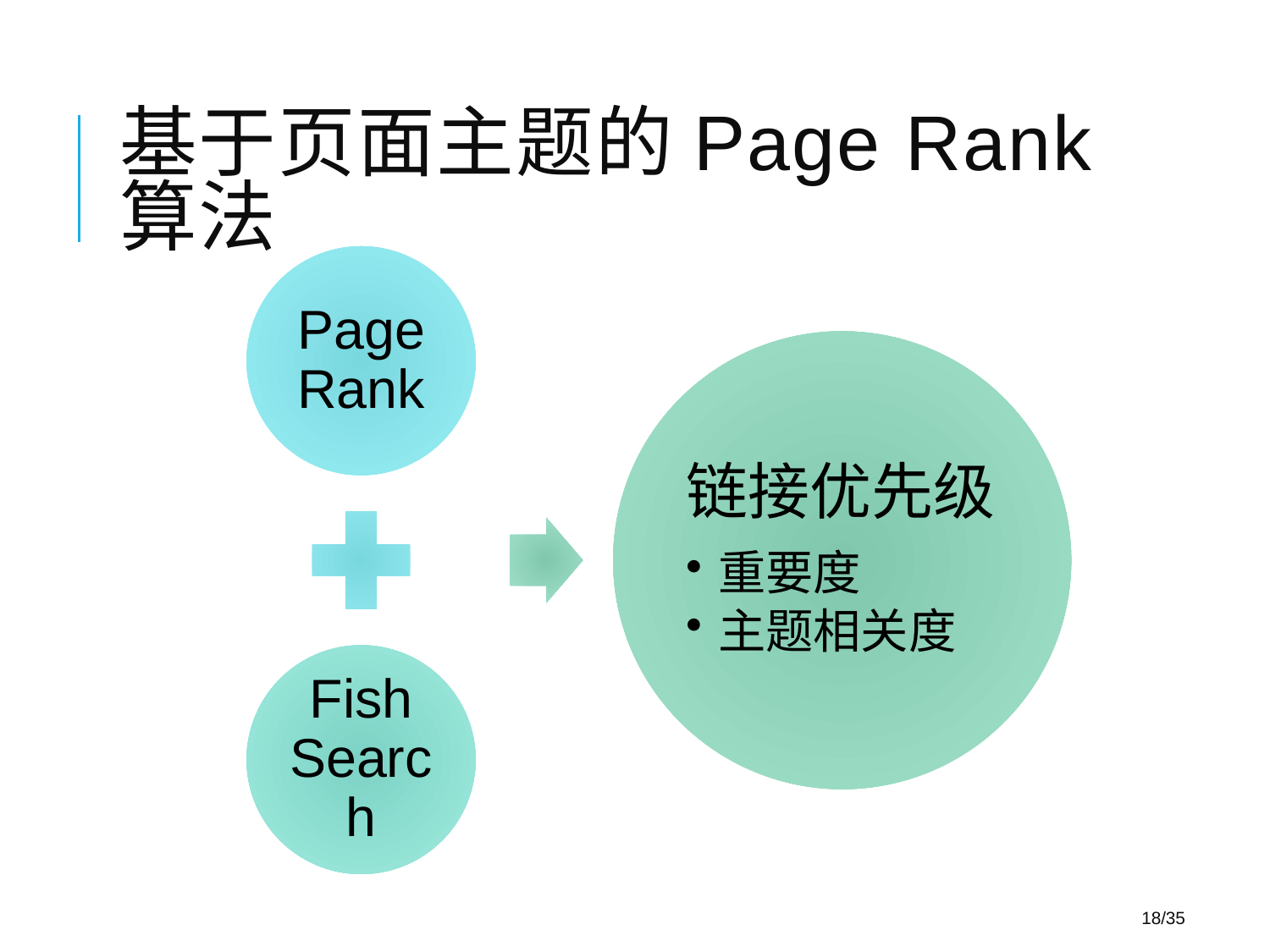

# 基于页面主题的Page Rank算法
Page Rank

Fish Search

链接优先级
重要度
主题相关度
18/35